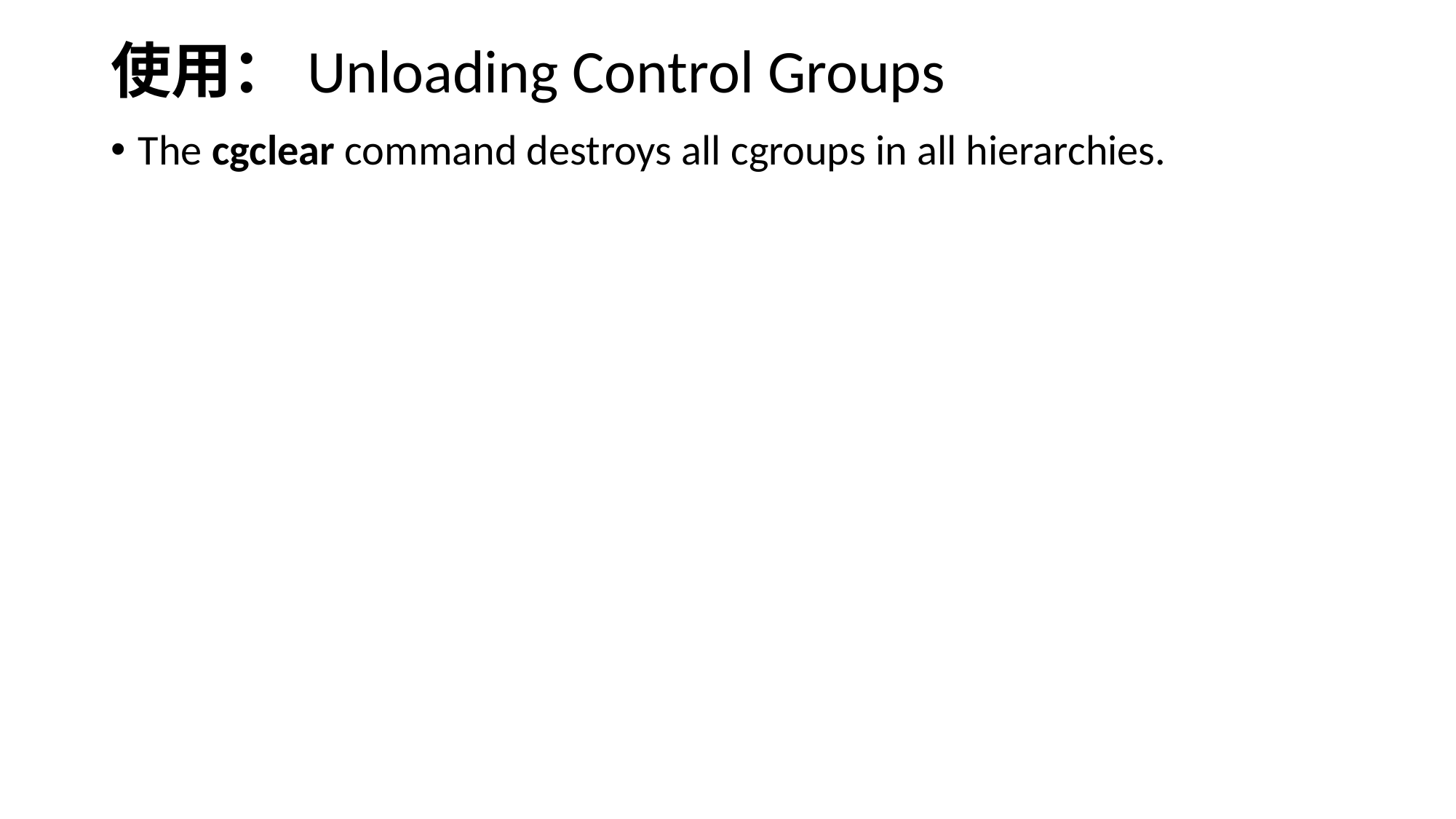

# 使用：Unloading Control Groups
The cgclear command destroys all cgroups in all hierarchies.